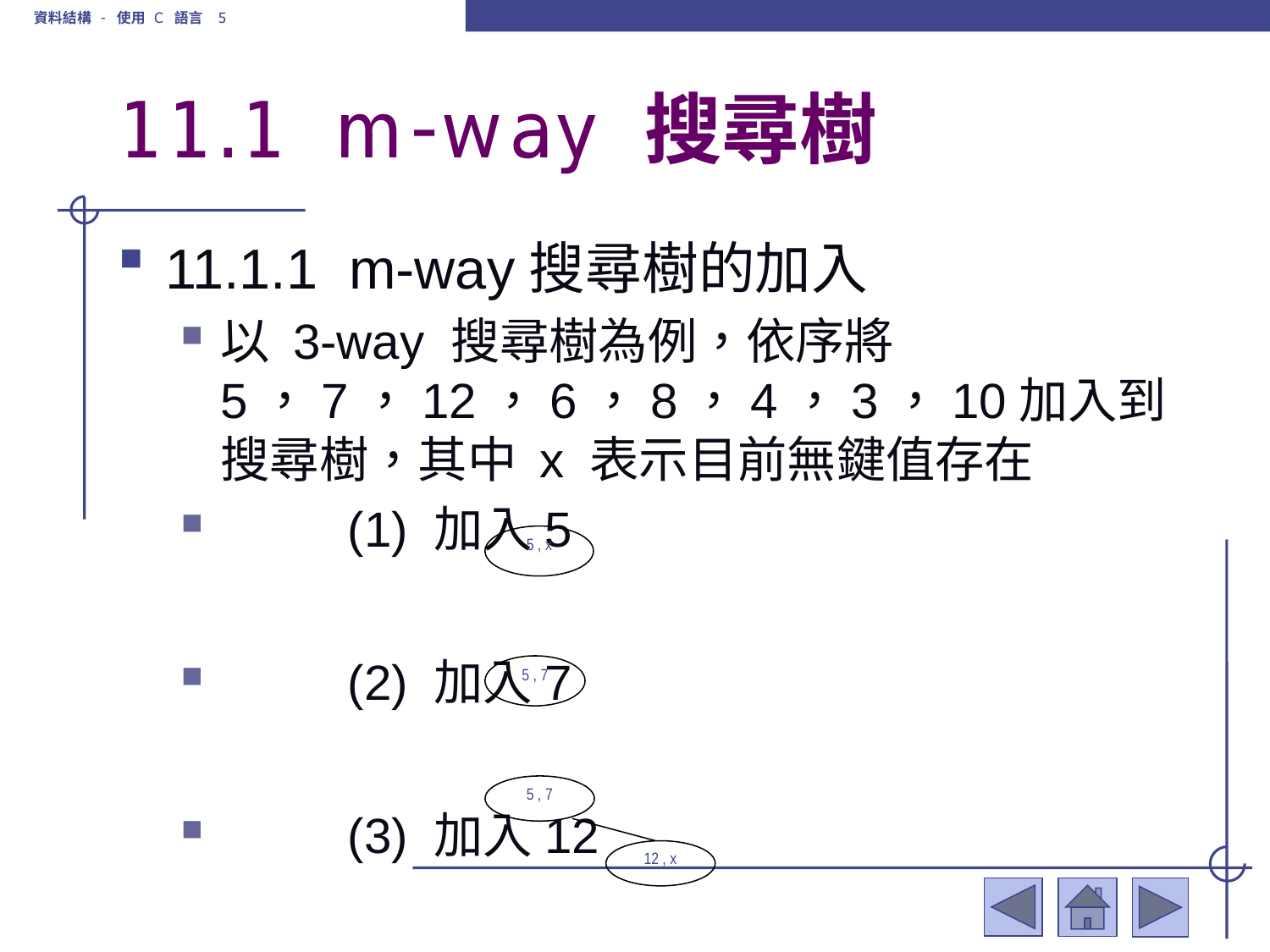

資料結構 - 使用 C 語言   5
# 11.1  m-way 搜尋樹
11.1.1  m-way搜尋樹的加入
以 3-way 搜尋樹為例，依序將 5，7，12，6，8，4，3，10加入到搜尋樹，其中 x 表示目前無鍵值存在
	(1) 加入5

	(2) 加入7

	(3) 加入12
5 , x
5 , 7
5 , 7

12 , x